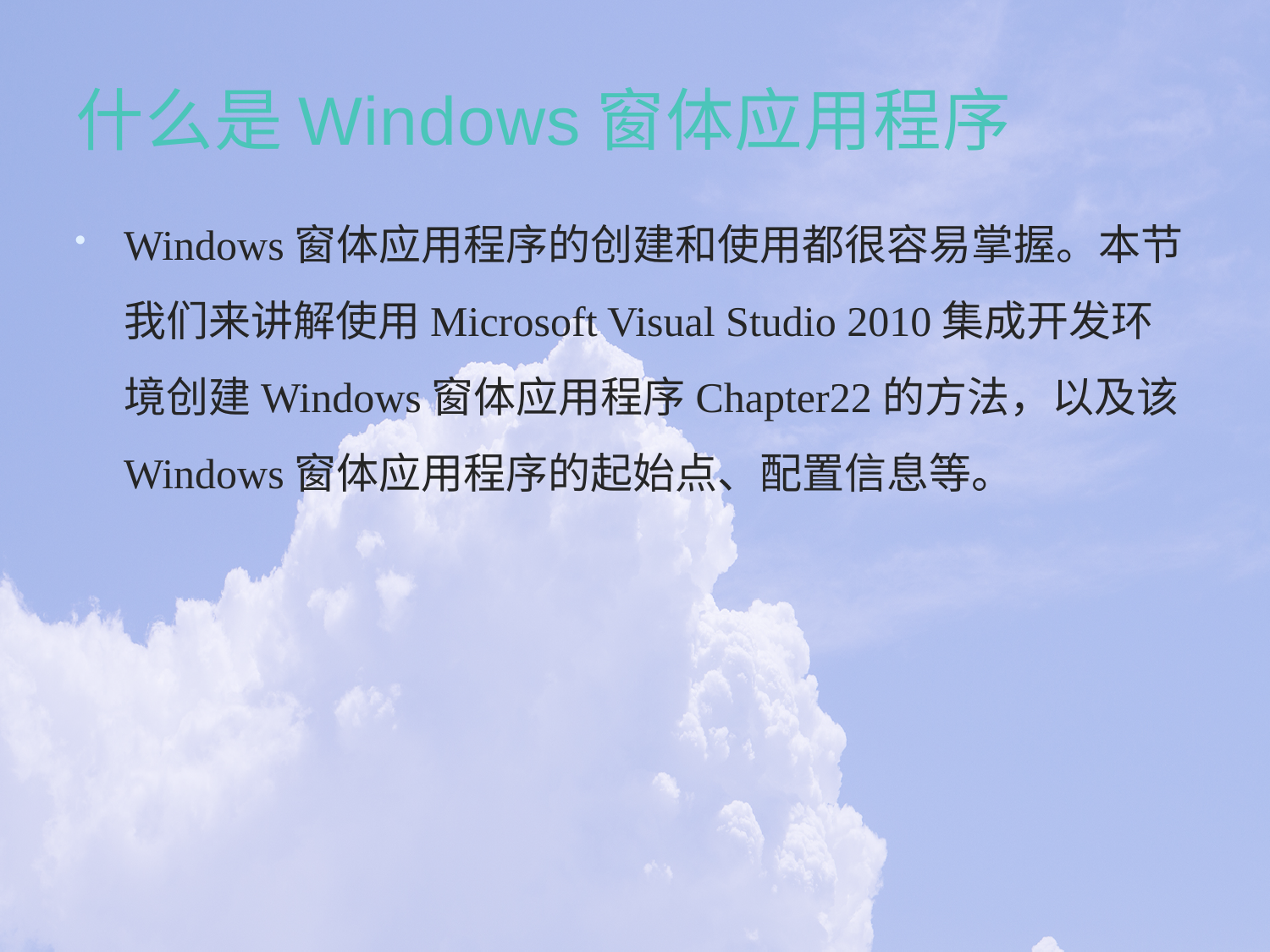

# 什么是Windows窗体应用程序
Windows窗体应用程序的创建和使用都很容易掌握。本节我们来讲解使用Microsoft Visual Studio 2010集成开发环境创建Windows窗体应用程序Chapter22的方法，以及该Windows窗体应用程序的起始点、配置信息等。